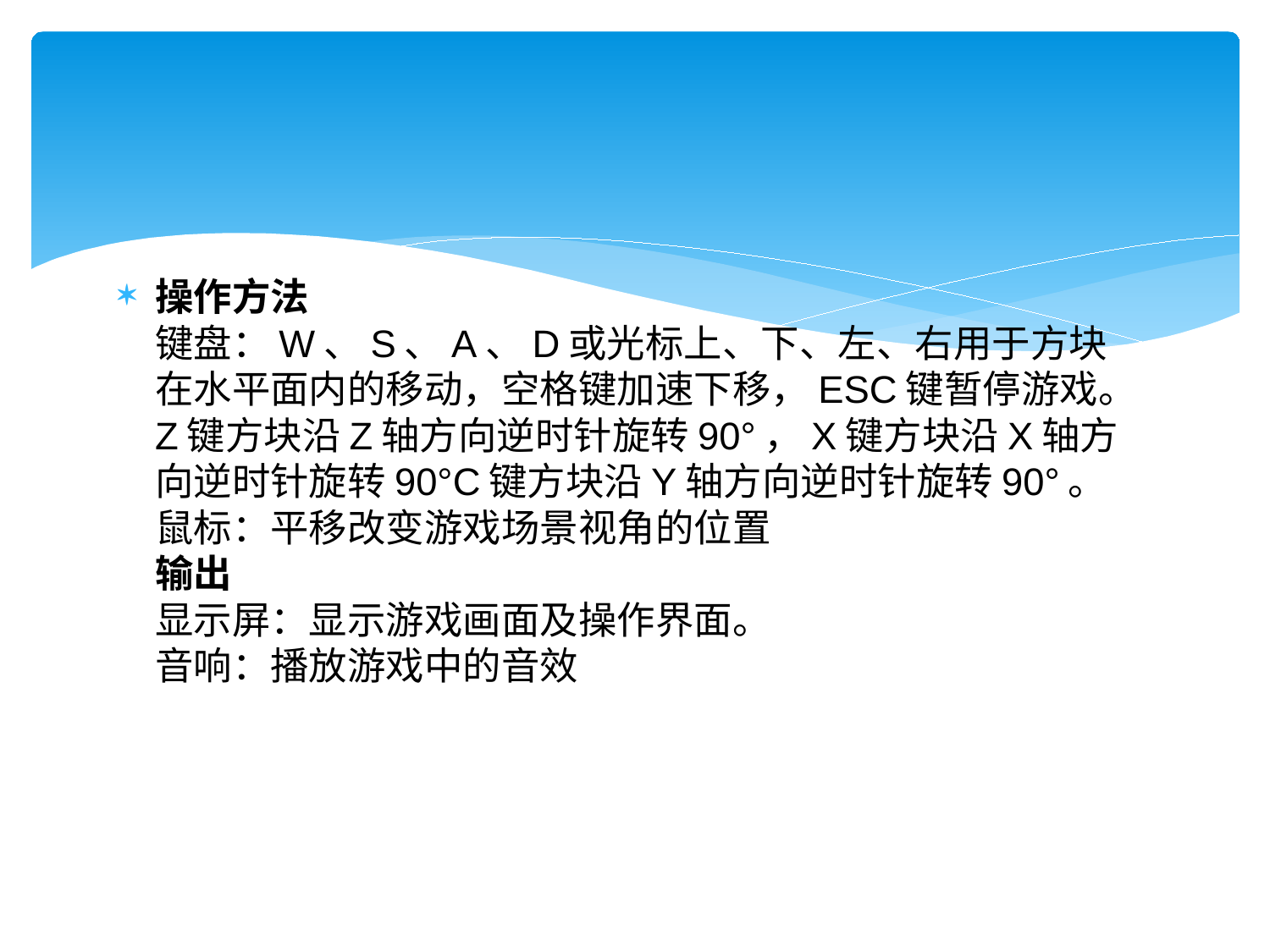

操作方法
键盘：W、S、A、D或光标上、下、左、右用于方块在水平面内的移动，空格键加速下移，ESC键暂停游戏。Z键方块沿Z轴方向逆时针旋转90°，X键方块沿X轴方向逆时针旋转90°C键方块沿Y轴方向逆时针旋转90°。
鼠标：平移改变游戏场景视角的位置
输出
显示屏：显示游戏画面及操作界面。
音响：播放游戏中的音效